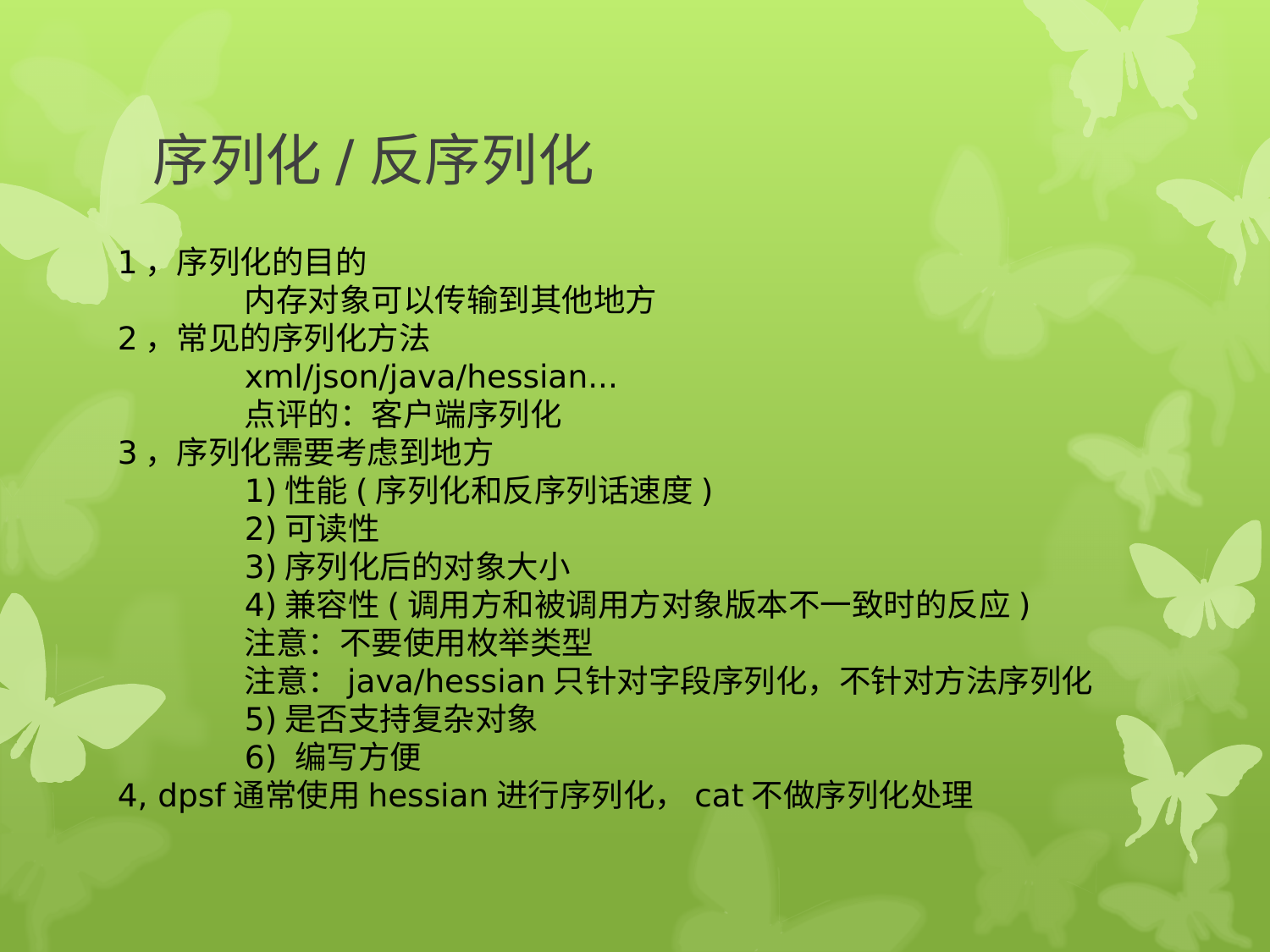

# 序列化/反序列化
1，序列化的目的
	内存对象可以传输到其他地方
2，常见的序列化方法
	xml/json/java/hessian...
	点评的：客户端序列化
3，序列化需要考虑到地方
	1)性能(序列化和反序列话速度)
	2)可读性
	3)序列化后的对象大小
	4)兼容性(调用方和被调用方对象版本不一致时的反应)
	注意：不要使用枚举类型
	注意：java/hessian只针对字段序列化，不针对方法序列化
	5)是否支持复杂对象
	6) 编写方便
4, dpsf通常使用hessian进行序列化，cat不做序列化处理